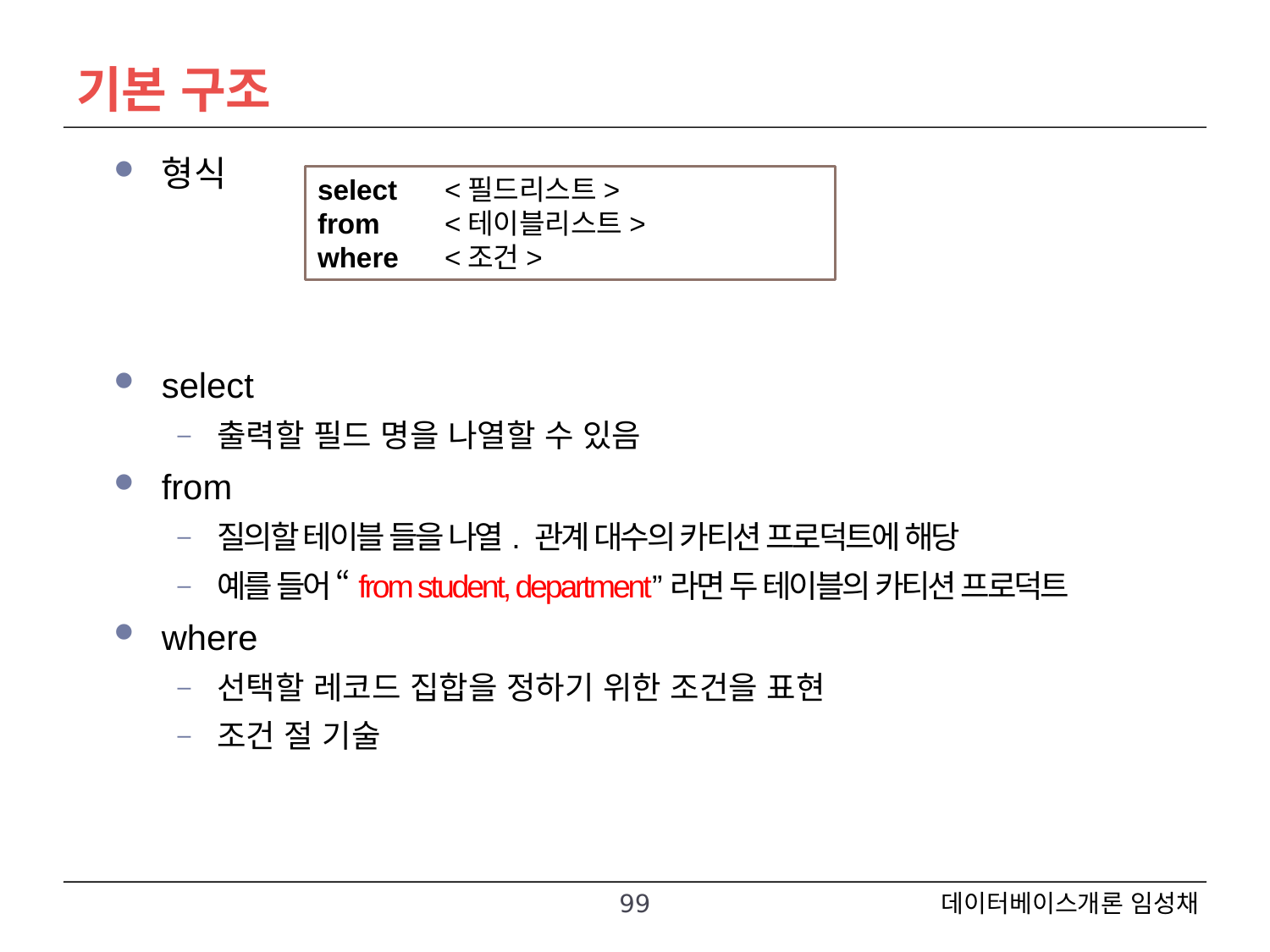

# 기본 구조
형식

select
출력할 필드 명을 나열할 수 있음
from
질의할 테이블 들을 나열. 관계 대수의 카티션 프로덕트에 해당
예를 들어 “from student, department”라면 두 테이블의 카티션 프로덕트
where
선택할 레코드 집합을 정하기 위한 조건을 표현
조건 절 기술

select 	<필드리스트>
from 	<테이블리스트>
where 	<조건>
99
데이터베이스개론 임성채